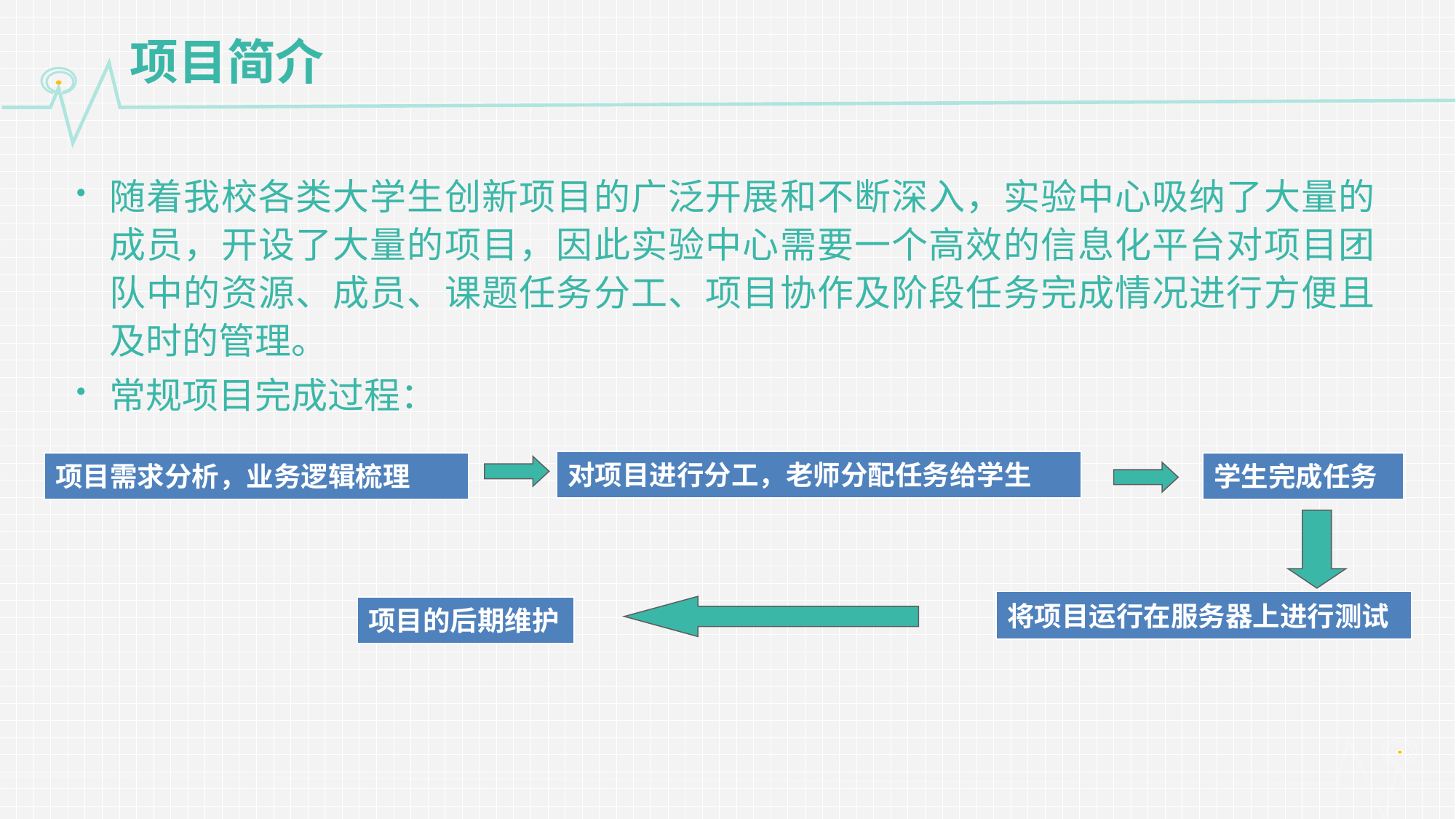

# 项目简介
随着我校各类大学生创新项目的广泛开展和不断深入，实验中心吸纳了大量的成员，开设了大量的项目，因此实验中心需要一个高效的信息化平台对项目团队中的资源、成员、课题任务分工、项目协作及阶段任务完成情况进行方便且及时的管理。
常规项目完成过程：

| 对项目进行分工，老师分配任务给学生 |
| --- |
| 学生完成任务 |
| --- |
| 项目需求分析，业务逻辑梳理 |
| --- |

| 将项目运行在服务器上进行测试 |
| --- |

| 项目的后期维护 |
| --- |